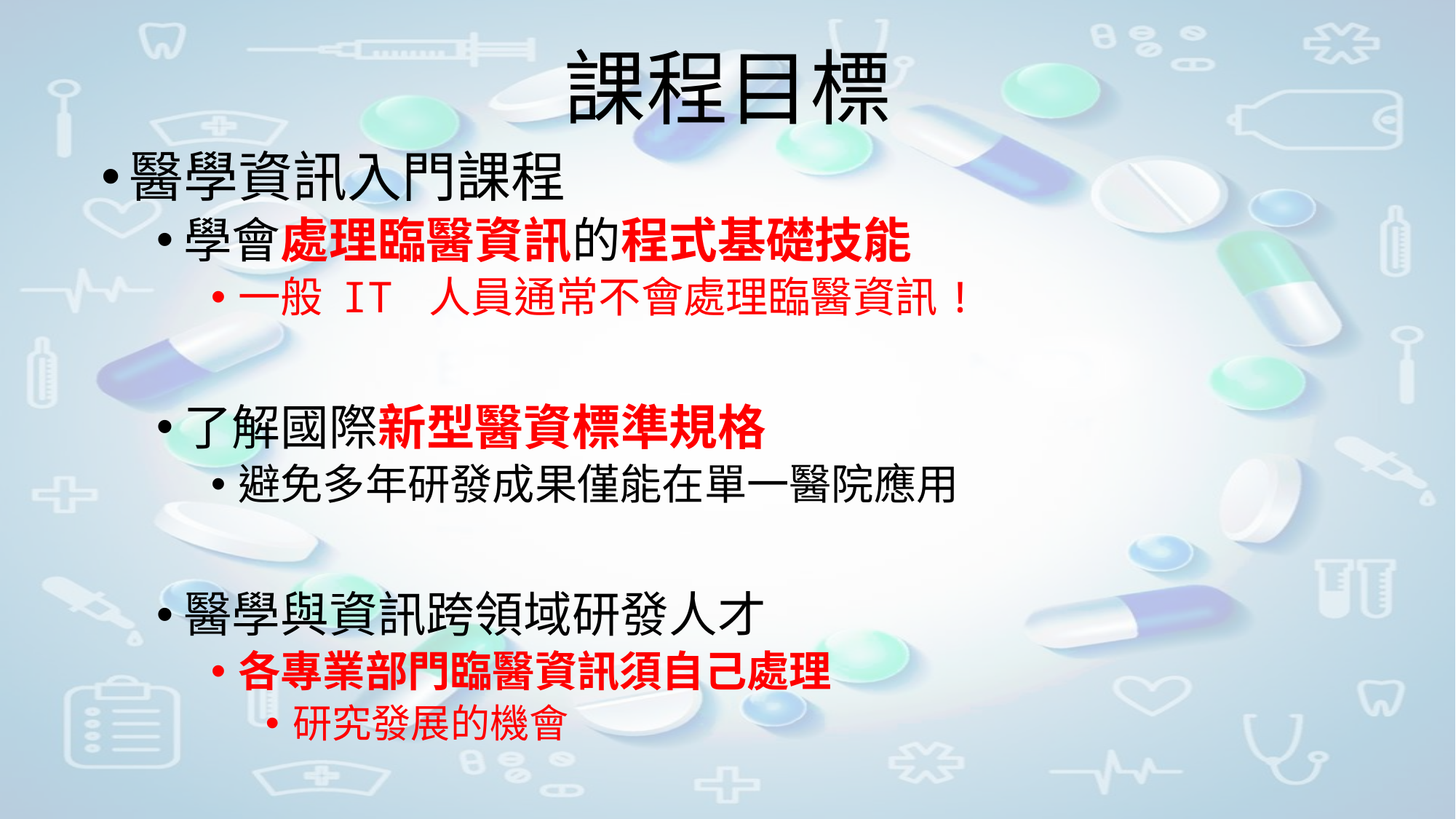

# 課程目標
醫學資訊入門課程
學會處理臨醫資訊的程式基礎技能
一般 IT 人員通常不會處理臨醫資訊!

了解國際新型醫資標準規格
避免多年研發成果僅能在單一醫院應用

醫學與資訊跨領域研發人才
各專業部門臨醫資訊須自己處理
研究發展的機會